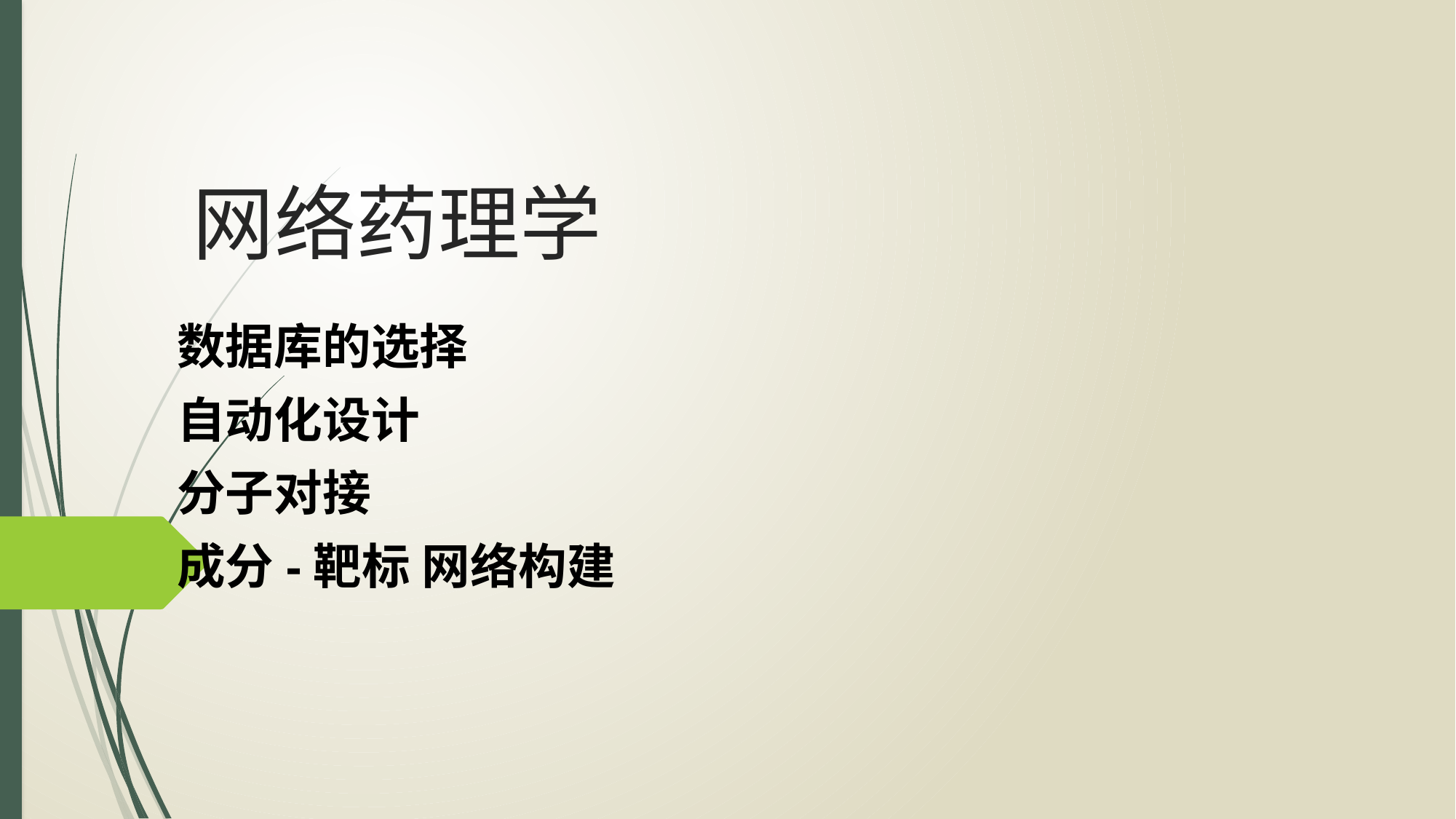

# 网络药理学
数据库的选择
自动化设计
分子对接
成分-靶标 网络构建